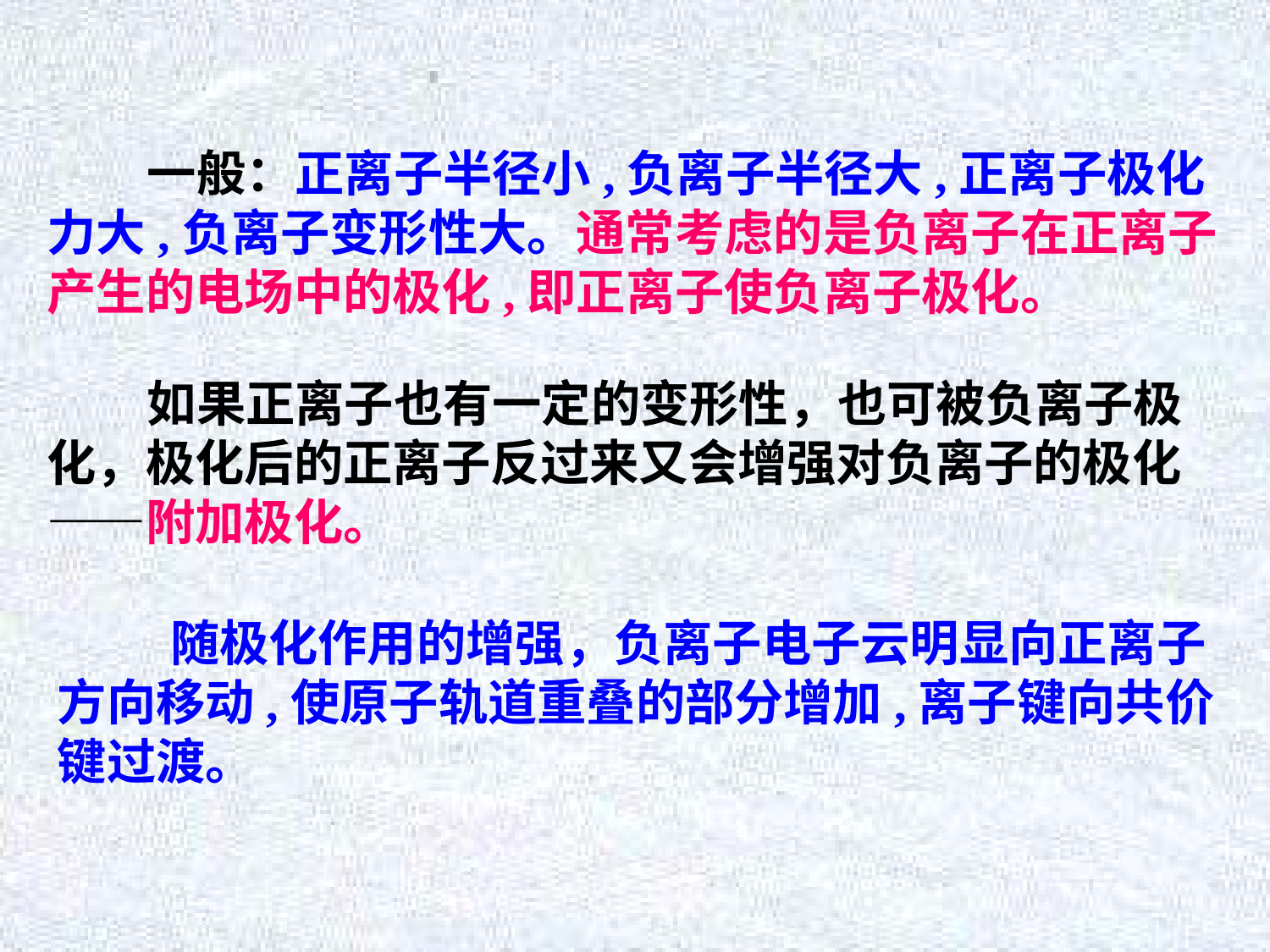

一般：正离子半径小,负离子半径大,正离子极化力大,负离子变形性大。通常考虑的是负离子在正离子产生的电场中的极化,即正离子使负离子极化。
        如果正离子也有一定的变形性，也可被负离子极化，极化后的正离子反过来又会增强对负离子的极化——附加极化。
         随极化作用的增强，负离子电子云明显向正离子方向移动,使原子轨道重叠的部分增加,离子键向共价键过渡。